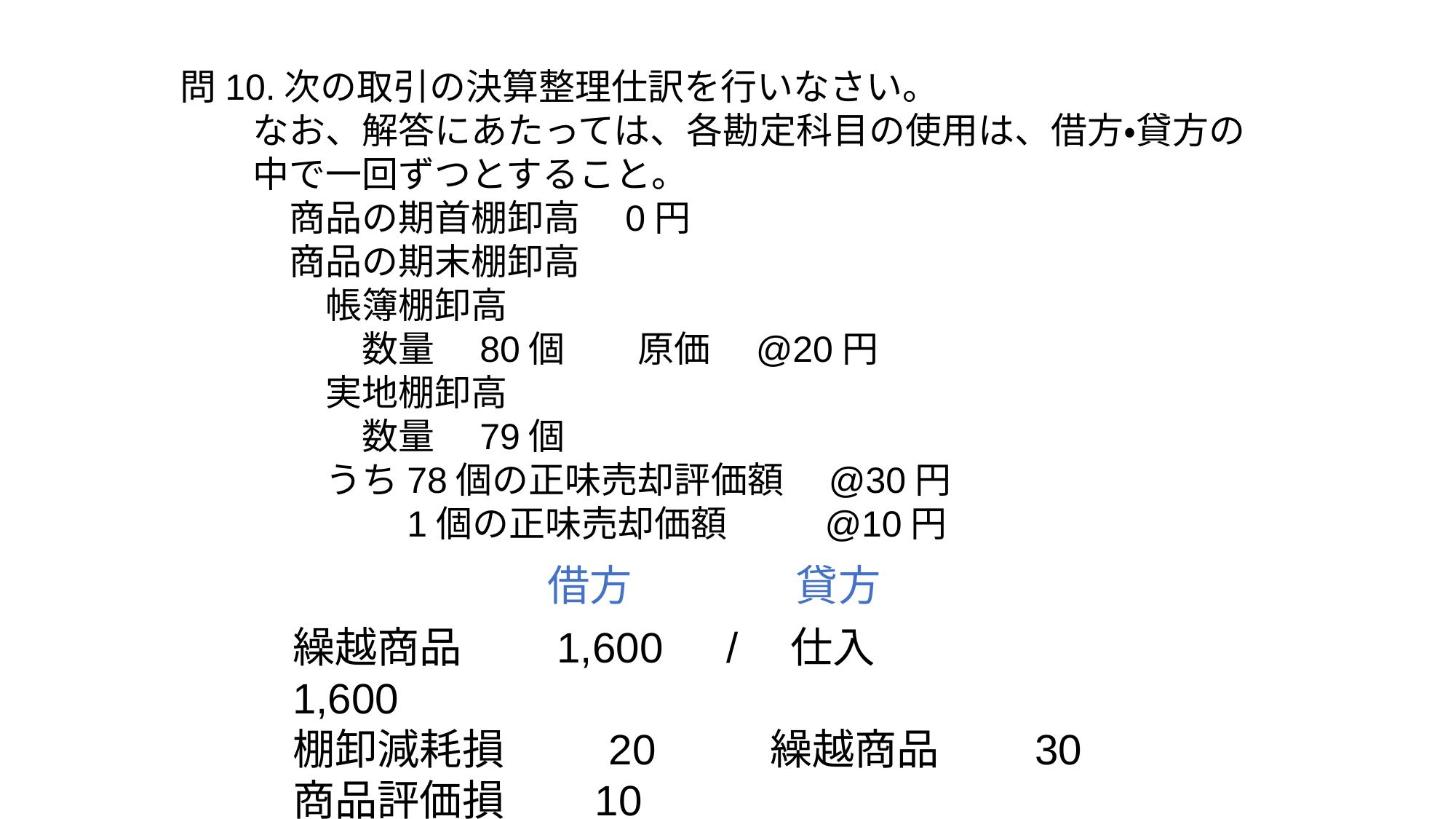

問10.次の取引の決算整理仕訳を行いなさい。
　　なお、解答にあたっては、各勘定科目の使用は、借方・貸方の
　　中で一回ずつとすること。
　　　商品の期首棚卸高　0円
　　　商品の期末棚卸高
　　　　帳簿棚卸高
　　　　　数量　80個　　原価　@20円
　　　　実地棚卸高
　　　　　数量　79個
　　　　うち78個の正味売却評価額　@30円
　　　　　　1個の正味売却価額　　  @10円
借方
貸方
繰越商品　　1,600　/　仕入　        1,600
棚卸減耗損　　 20　　  繰越商品         30
商品評価損　    10